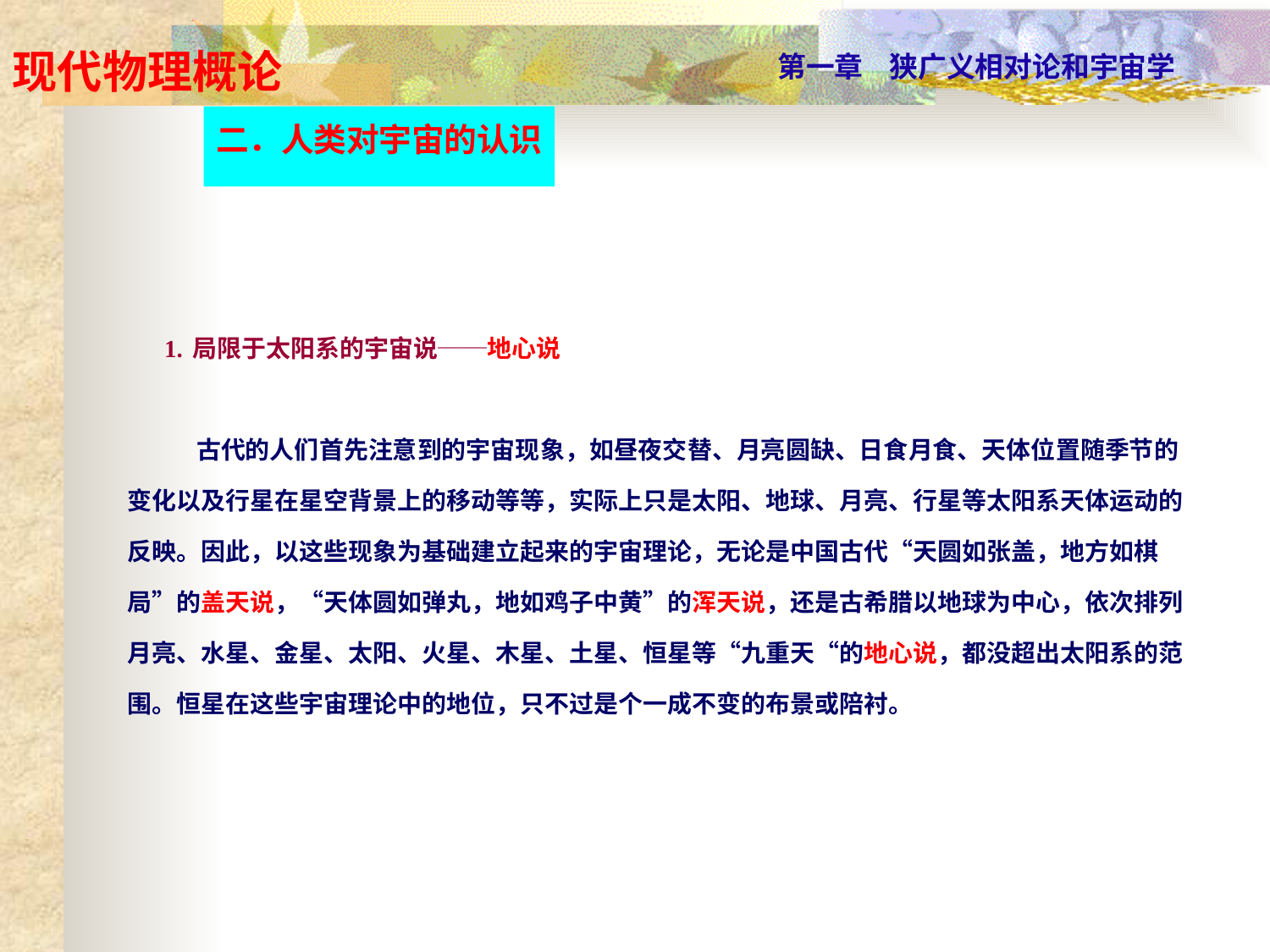

二．人类对宇宙的认识
1.局限于太阳系的宇宙说──地心说

    古代的人们首先注意到的宇宙现象，如昼夜交替、月亮圆缺、日食月食、天体位置随季节的变化以及行星在星空背景上的移动等等，实际上只是太阳、地球、月亮、行星等太阳系天体运动的反映。因此，以这些现象为基础建立起来的宇宙理论，无论是中国古代“天圆如张盖，地方如棋局”的盖天说，“天体圆如弹丸，地如鸡子中黄”的浑天说，还是古希腊以地球为中心，依次排列月亮、水星、金星、太阳、火星、木星、土星、恒星等“九重天“的地心说，都没超出太阳系的范围。恒星在这些宇宙理论中的地位，只不过是个一成不变的布景或陪衬。